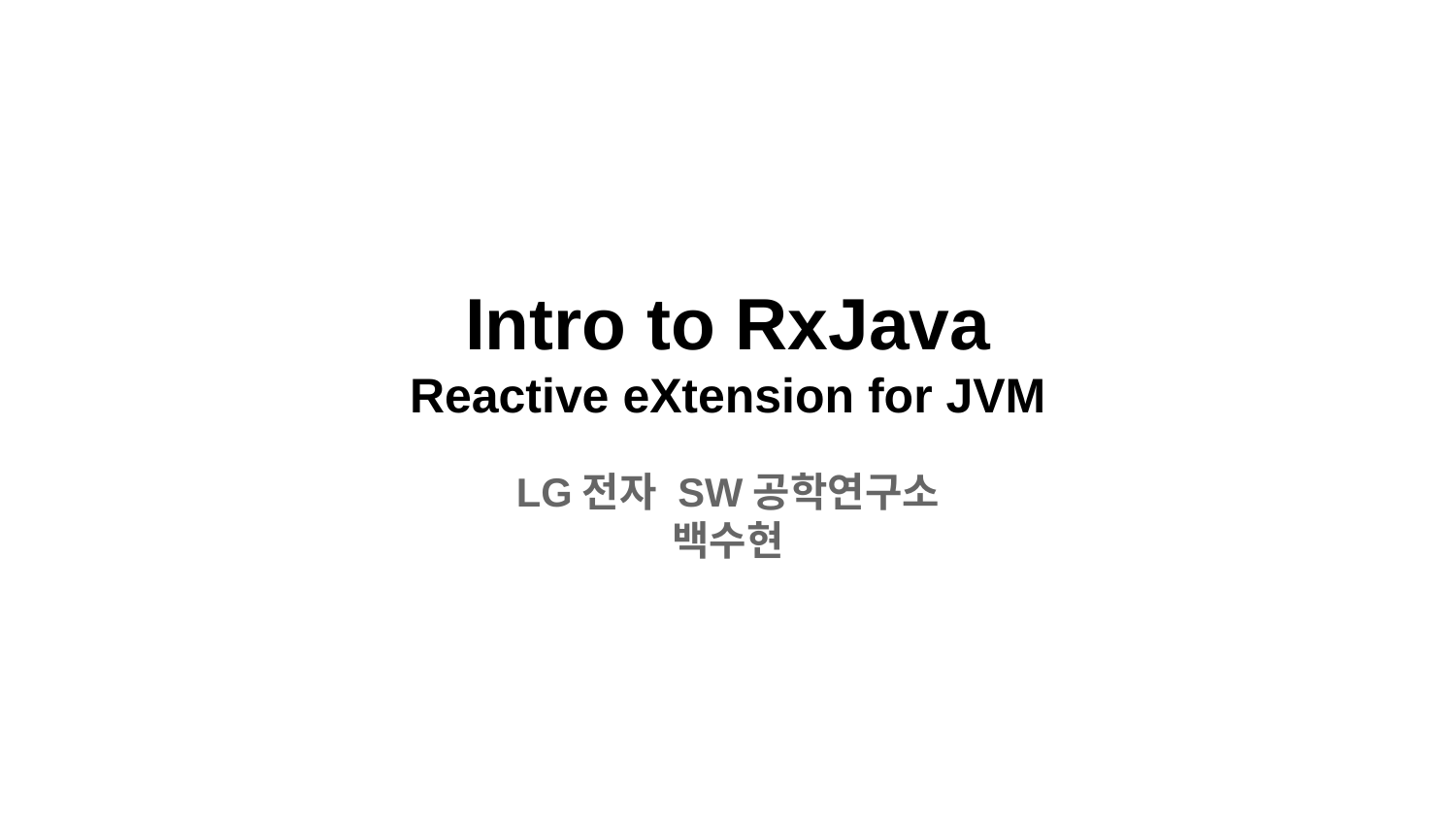

# Intro to RxJava
Reactive eXtension for JVM
LG전자 SW공학연구소
백수현